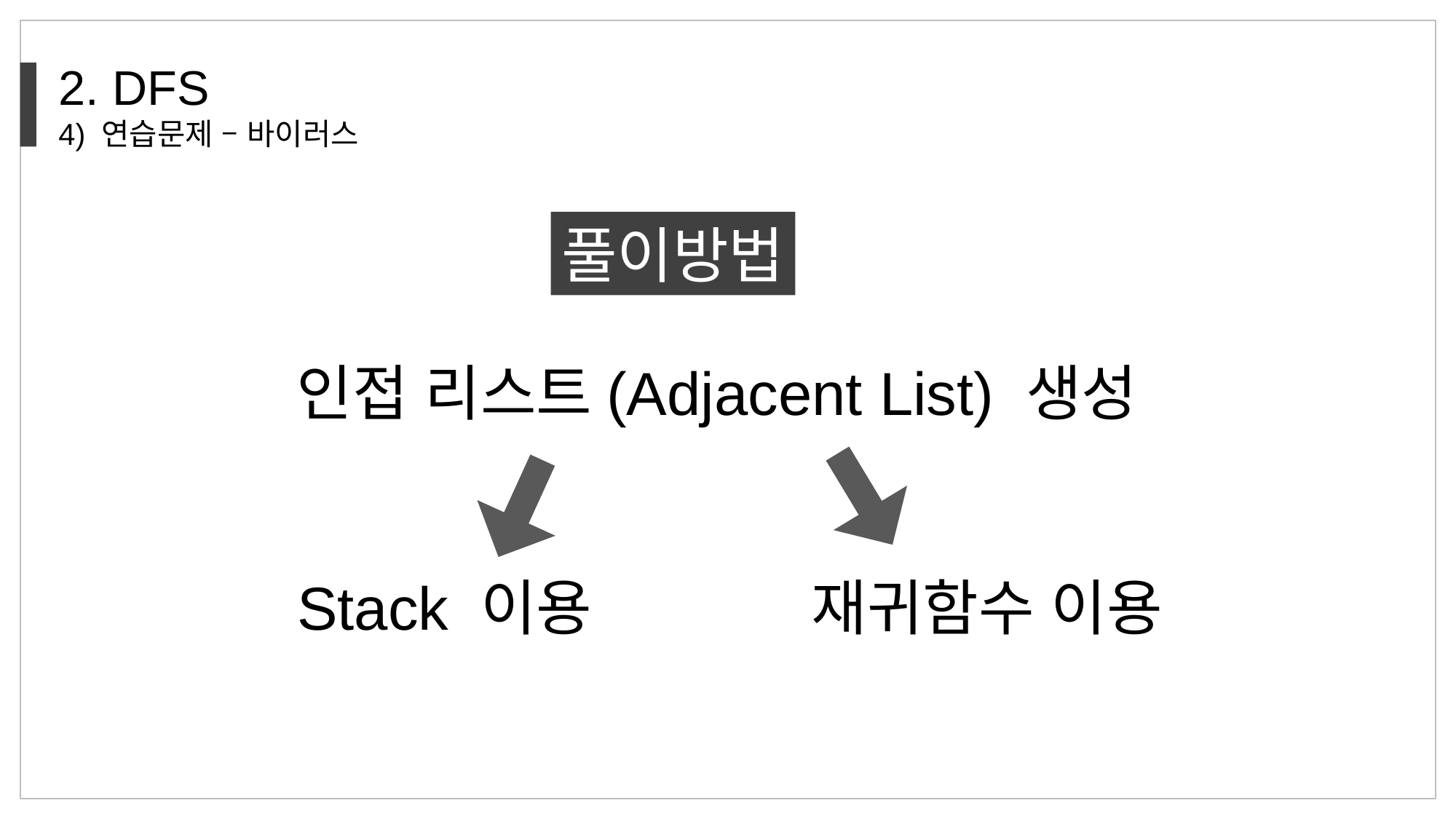

2. DFS
4) 연습문제 – 바이러스

풀이방법
인접 리스트(Adjacent List) 생성

Stack 이용
재귀함수 이용